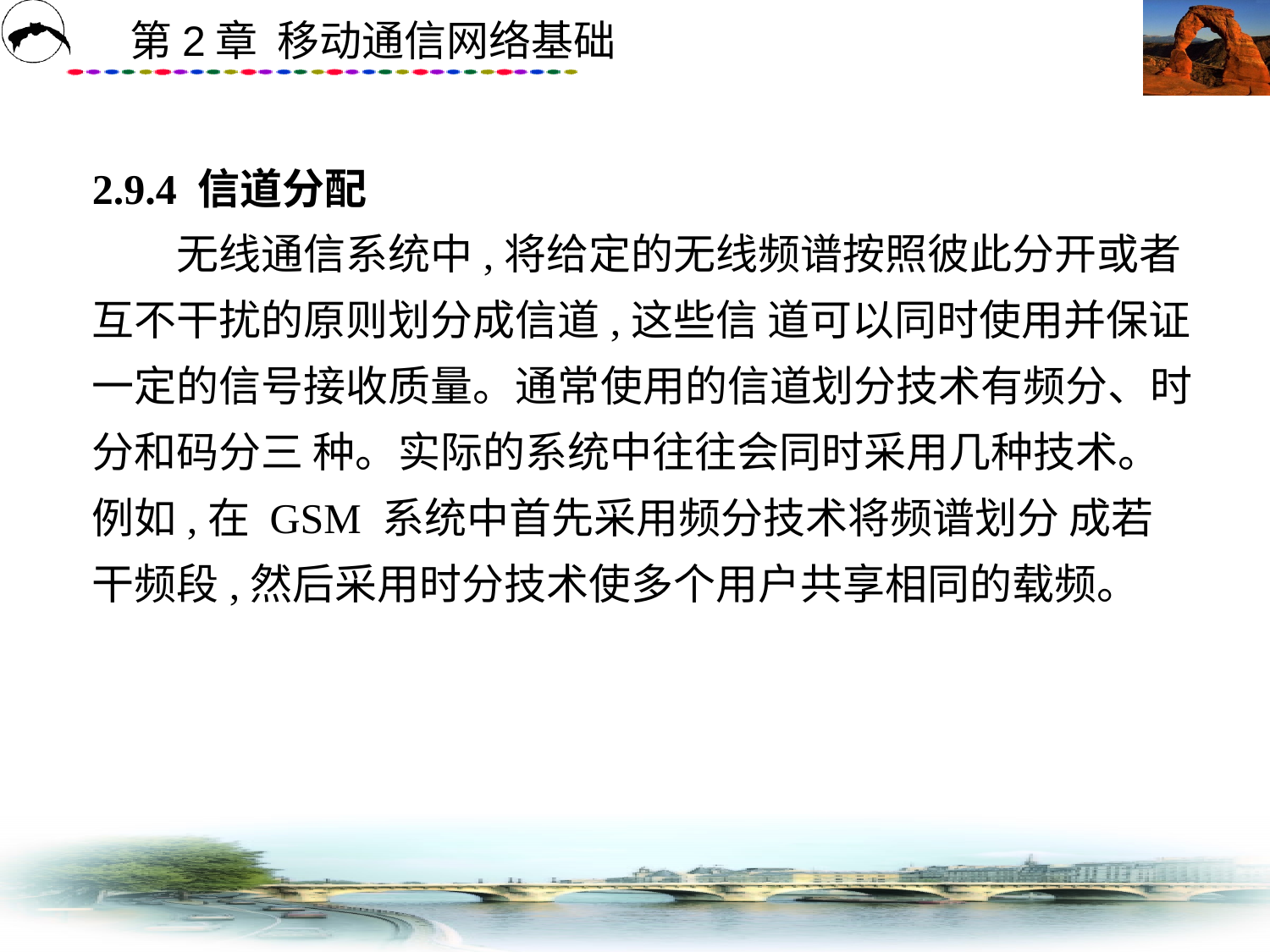

# 2.9.4 信道分配 　　无线通信系统中,将给定的无线频谱按照彼此分开或者互不干扰的原则划分成信道,这些信 道可以同时使用并保证一定的信号接收质量。通常使用的信道划分技术有频分、时分和码分三 种。实际的系统中往往会同时采用几种技术。例如,在 GSM 系统中首先采用频分技术将频谱划分 成若干频段,然后采用时分技术使多个用户共享相同的载频。